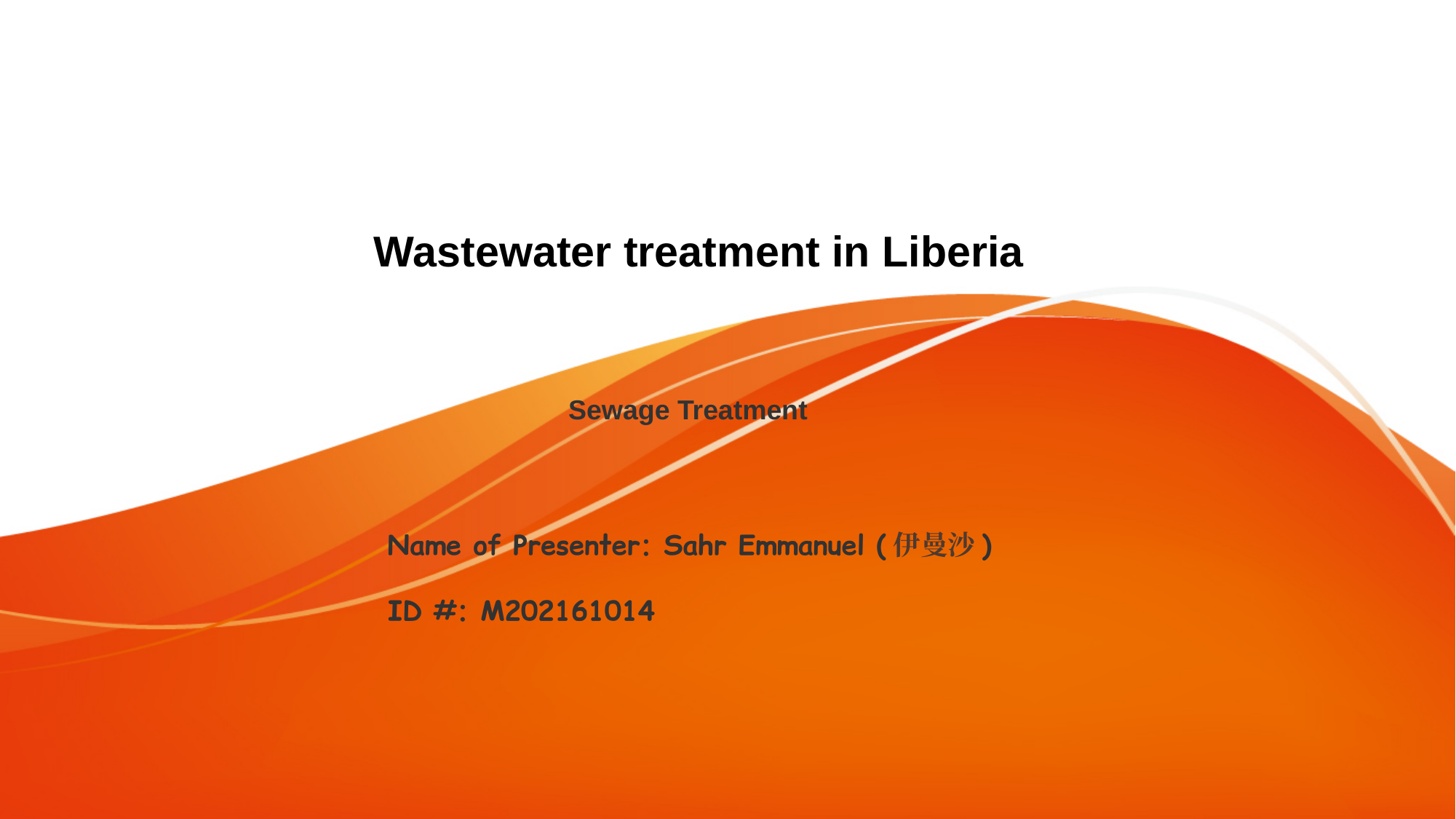

# Wastewater treatment in Liberia

Sewage Treatment

Name of Presenter: Sahr Emmanuel (伊曼沙)

ID #: M202161014